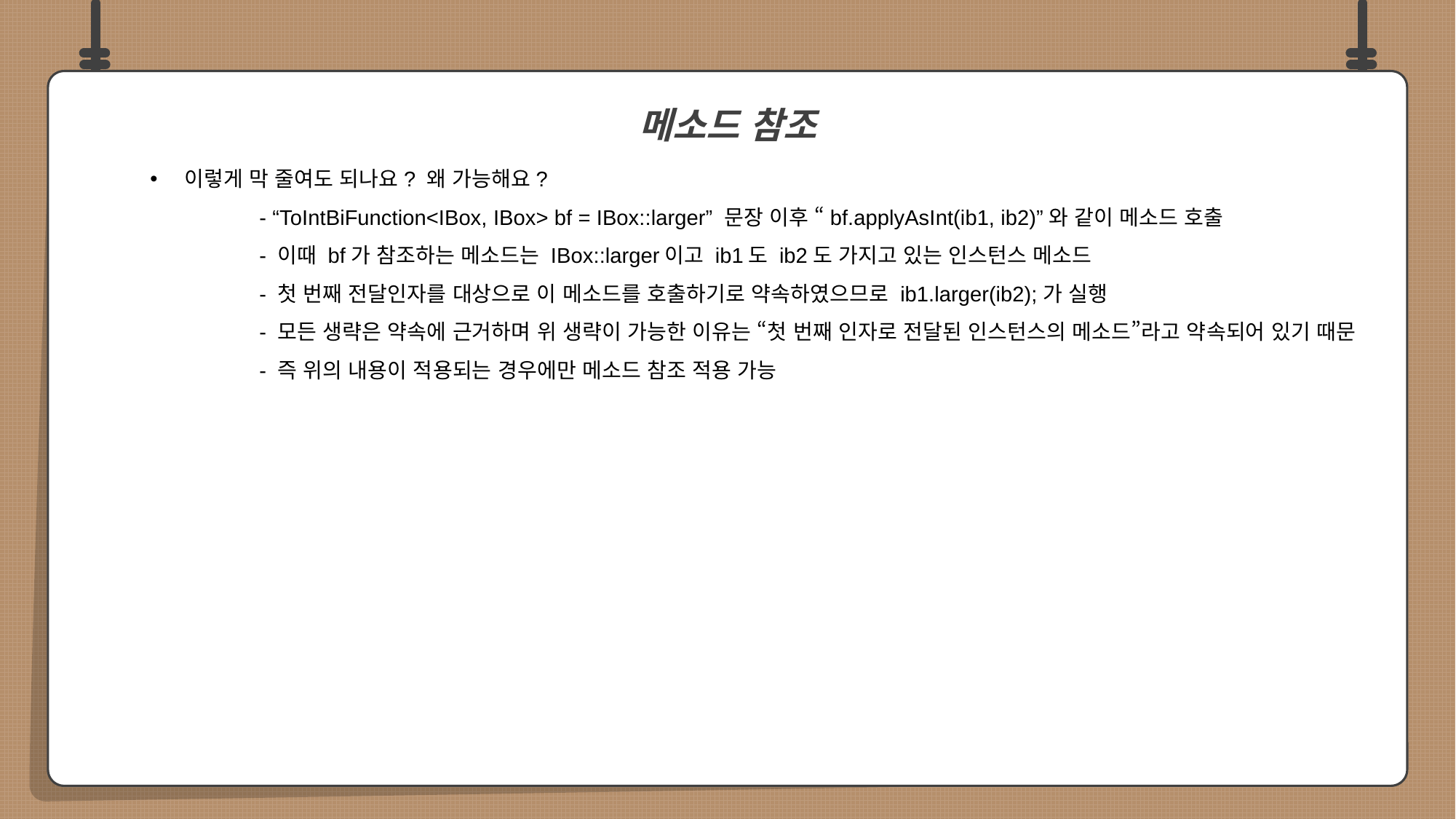

이렇게 막 줄여도 되나요? 왜 가능해요?
	- “ToIntBiFunction<IBox, IBox> bf = IBox::larger” 문장 이후 “bf.applyAsInt(ib1, ib2)”와 같이 메소드 호출
	- 이때 bf가 참조하는 메소드는 IBox::larger이고 ib1도 ib2도 가지고 있는 인스턴스 메소드
	- 첫 번째 전달인자를 대상으로 이 메소드를 호출하기로 약속하였으므로 ib1.larger(ib2);가 실행
	- 모든 생략은 약속에 근거하며 위 생략이 가능한 이유는 “첫 번째 인자로 전달된 인스턴스의 메소드”라고 약속되어 있기 때문
	- 즉 위의 내용이 적용되는 경우에만 메소드 참조 적용 가능
메소드 참조